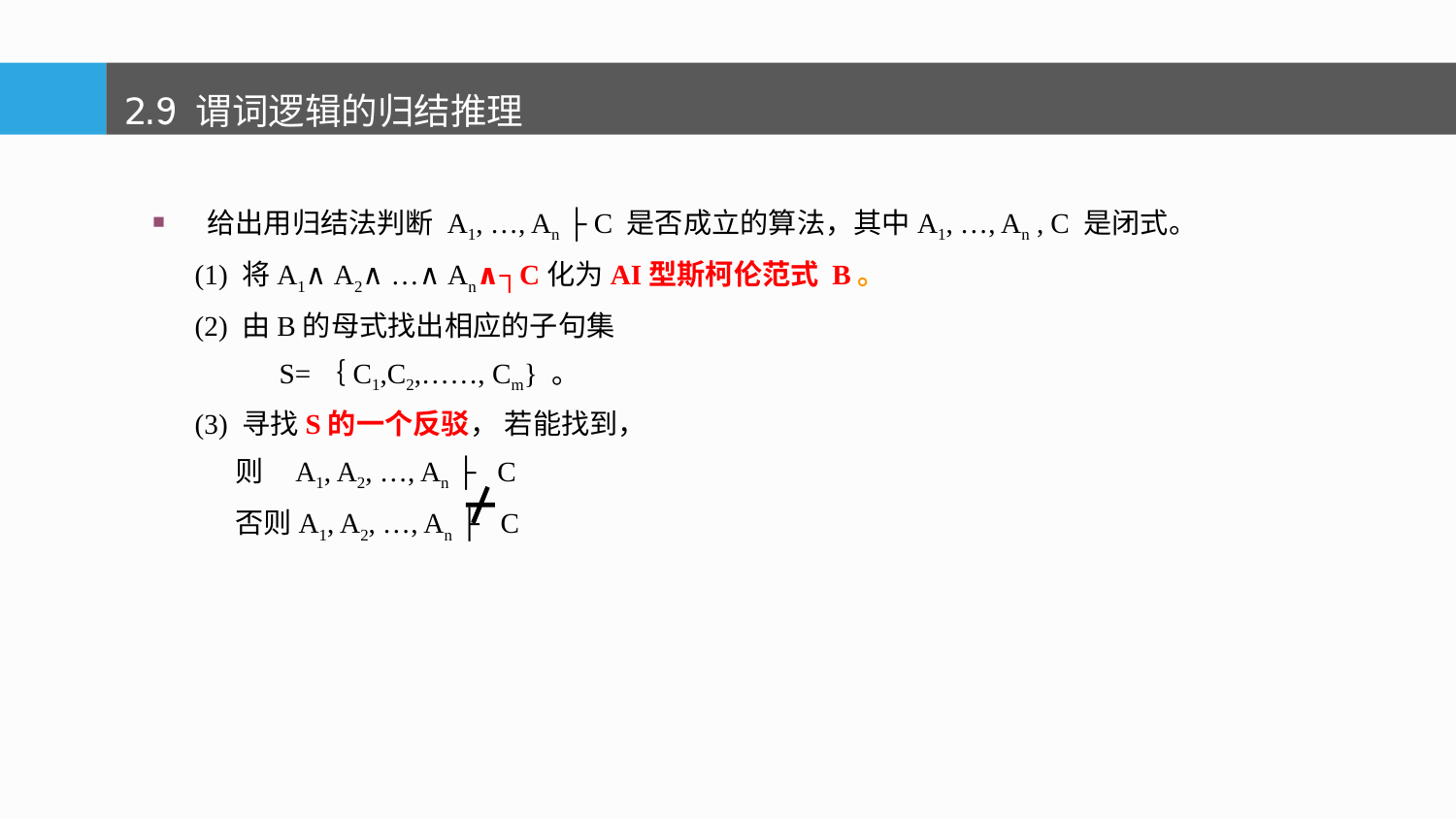

2.9 谓词逻辑的归结推理

给出用归结法判断 A1, …, An ├ C 是否成立的算法，其中A1, …, An , C 是闭式。
      (1) 将A1∧A2∧…∧An∧┐C化为AI型斯柯伦范式 B。
      (2) 由B的母式找出相应的子句集
                  S=｛C1,C2,……, Cm} 。
      (3) 寻找S的一个反驳， 若能找到，
            则    A1, A2, …, An ├   C
            否则A1, A2, …, An ├   C